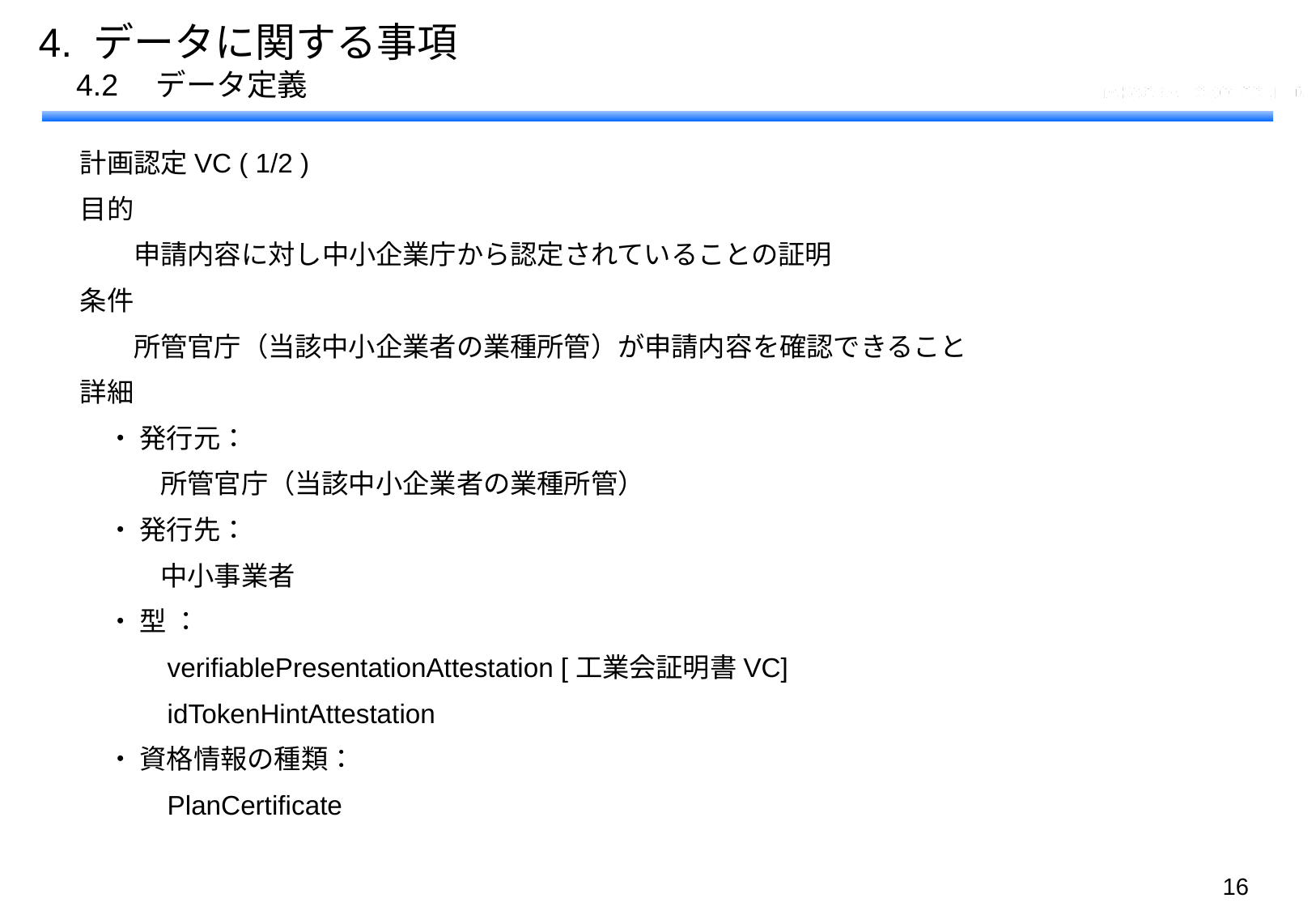

4. データに関する事項
　4.2　データ定義
　計画認定VC ( 1/2 )
　目的
　　　申請内容に対し中小企業庁から認定されていることの証明
　条件
　　　所管官庁（当該中小企業者の業種所管）が申請内容を確認できること
　詳細
　　・ 発行元：
　　　　所管官庁（当該中小企業者の業種所管）
　　・ 発行先：
　　　　中小事業者
　　・ 型 ：
　　　　verifiablePresentationAttestation [工業会証明書VC]
　　　　idTokenHintAttestation
　　・ 資格情報の種類：
　　　　PlanCertificate
16